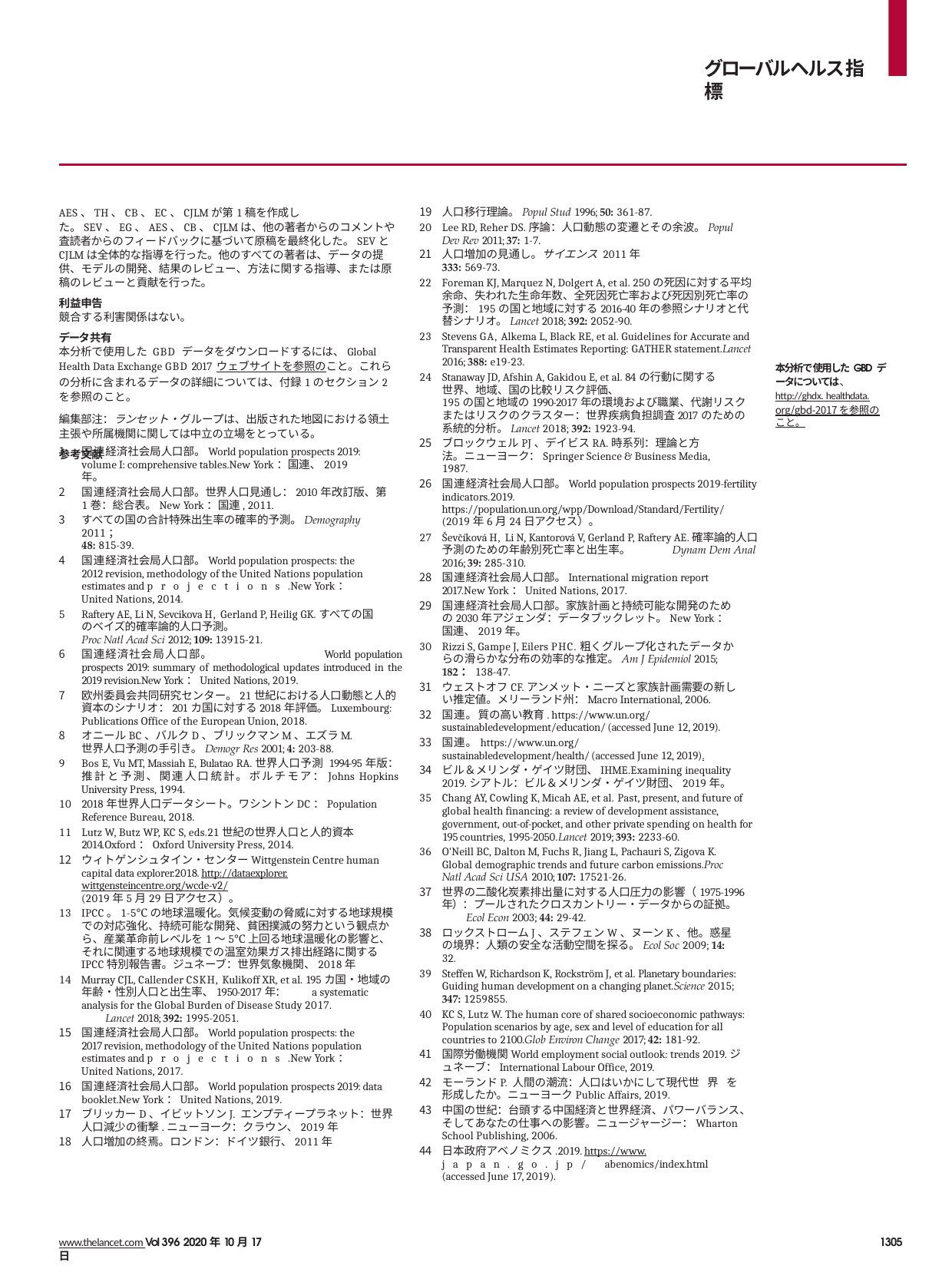

グローバルヘルス指標

人口移行理論。Popul Stud 1996; 50: 361-87.
Lee RD, Reher DS.序論：人口動態の変遷とその余波。Popul Dev Rev 2011; 37: 1-7.
人口増加の見通し。サイエンス 2011年
333: 569-73.
Foreman KJ, Marquez N, Dolgert A, et al. 250の死因に対する平均余命、失われた生命年数、全死因死亡率および死因別死亡率の予測：195の国と地域に対する2016-40年の参照シナリオと代替シナリオ。Lancet 2018; 392: 2052-90.
Stevens GA, Alkema L, Black RE, et al. Guidelines for Accurate and Transparent Health Estimates Reporting: GATHER statement.Lancet 2016; 388: e19-23.
Stanaway JD, Afshin A, Gakidou E, et al. 84の行動に関する世界、地域、国の比較リスク評価、
195の国と地域の1990-2017年の環境および職業、代謝リスクまたはリスクのクラスター：世界疾病負担調査2017のための系統的分析。Lancet 2018; 392: 1923-94.
ブロックウェルPJ、デイビスRA.時系列：理論と方法。ニューヨーク：Springer Science & Business Media, 1987.
国連経済社会局人口部。World population prospects 2019-fertility indicators.2019. https://population.un.org/wpp/Download/Standard/Fertility/
(2019年6月24日アクセス）。
Ševčíková H, Li N, Kantorová V, Gerland P, Raftery AE.確率論的人口予測のための年齢別死亡率と出生率。 	Dynam Dem Anal 2016; 39: 285-310.
国連経済社会局人口部。International migration report 2017.New York：United Nations, 2017.
国連経済社会局人口部。家族計画と持続可能な開発のための2030年アジェンダ：データブックレット。New York：国連、2019年。
Rizzi S, Gampe J, Eilers PHC.粗くグループ化されたデータからの滑らかな分布の効率的な推定。Am J Epidemiol 2015; 182：138-47.
ウェストオフCF.アンメット・ニーズと家族計画需要の新しい推定値。メリーランド州：Macro International, 2006.
国連。質の高い教育. https://www.un.org/ sustainabledevelopment/education/ (accessed June 12, 2019).
国連。https://www.un.org/ sustainabledevelopment/health/ (accessed June 12, 2019).
ビル＆メリンダ・ゲイツ財団、IHME.Examining inequality 2019.シアトル：ビル＆メリンダ・ゲイツ財団、2019年。
Chang AY, Cowling K, Micah AE, et al. Past, present, and future of global health financing: a review of development assistance, government, out-of-pocket, and other private spending on health for 195 countries, 1995-2050.Lancet 2019; 393: 2233-60.
O'Neill BC, Dalton M, Fuchs R, Jiang L, Pachauri S, Zigova K. Global demographic trends and future carbon emissions.Proc Natl Acad Sci USA 2010; 107: 17521-26.
世界の二酸化炭素排出量に対する人口圧力の影響（1975-1996年）：プールされたクロスカントリー・データからの証拠。 	Ecol Econ 2003; 44: 29-42.
ロックストロームJ、ステフェンW、ヌーンK、他。惑星の境界：人類の安全な活動空間を探る。Ecol Soc 2009; 14: 32.
Steffen W, Richardson K, Rockström J, et al. Planetary boundaries: Guiding human development on a changing planet.Science 2015; 347: 1259855.
KC S, Lutz W. The human core of shared socioeconomic pathways: Population scenarios by age, sex and level of education for all countries to 2100.Glob Environ Change 2017; 42: 181-92.
国際労働機関World employment social outlook: trends 2019.ジュネーブ：International Labour Office, 2019.
モーランドP. 人間の潮流：人口はいかにして現代世界を形成したか。ニューヨークPublic Affairs, 2019.
中国の世紀：台頭する中国経済と世界経済、パワーバランス、そしてあなたの仕事への影響。ニュージャージー：Wharton School Publishing, 2006.
日本政府アベノミクス.2019. https://www.japan.go.jp/ abenomics/index.html (accessed June 17, 2019).
AES、TH、CB、EC、CJLMが第1稿を作成した。SEV、EG、AES、CB、CJLMは、他の著者からのコメントや査読者からのフィードバックに基づいて原稿を最終化した。SEVとCJLMは全体的な指導を行った。他のすべての著者は、データの提供、モデルの開発、結果のレビュー、方法に関する指導、または原稿のレビューと貢献を行った。
利益申告
競合する利害関係はない。
データ共有
本分析で使用した GBD データをダウンロードするには、Global Health Data Exchange GBD 2017 ウェブサイトを参照のこと。これらの分析に含まれるデータの詳細については、付録1のセクション2を参照のこと。
編集部注：ランセット・グループは、出版された地図における領土主張や所属機関に関しては中立の立場をとっている。
参考文献
本分析で使用した GBD データについては、http://ghdx. healthdata.org/gbd-2017 を参照のこと。
国連経済社会局人口部。World population prospects 2019: volume I: comprehensive tables.New York：国連、2019年。
国連経済社会局人口部。世界人口見通し：2010年改訂版、第1巻：総合表。New York：国連, 2011.
すべての国の合計特殊出生率の確率的予測。Demography 2011；
48: 815-39.
国連経済社会局人口部。World population prospects: the 2012 revision, methodology of the United Nations population estimates and projections.New York：United Nations, 2014.
Raftery AE, Li N, Sevcikova H, Gerland P, Heilig GK.すべての国のベイズ的確率論的人口予測。
Proc Natl Acad Sci 2012; 109: 13915-21.
国連経済社会局人口部。 	World population prospects 2019: summary of methodological updates introduced in the 2019 revision.New York：United Nations, 2019.
欧州委員会共同研究センター。21世紀における人口動態と人的資本のシナリオ：201カ国に対する2018年評価。Luxembourg: Publications Office of the European Union, 2018.
オニールBC、バルクD、ブリックマンM、エズラM. 世界人口予測の手引き。Demogr Res 2001; 4: 203-88.
Bos E, Vu MT, Massiah E, Bulatao RA.世界人口予測 1994-95年版：推計と予測、関連人口統計。ボルチモア：Johns Hopkins University Press, 1994.
2018年世界人口データシート。ワシントンDC：Population Reference Bureau, 2018.
Lutz W, Butz WP, KC S, eds.21世紀の世界人口と人的資本2014.Oxford：Oxford University Press, 2014.
ウィトゲンシュタイン・センターWittgenstein Centre human capital data explorer.2018. http://dataexplorer.wittgensteincentre.org/wcde-v2/
(2019年5月29日アクセス）。
IPCC。1-5℃の地球温暖化。気候変動の脅威に対する地球規模での対応強化、持続可能な開発、貧困撲滅の努力という観点から、産業革命前レベルを1～5℃上回る地球温暖化の影響と、それに関連する地球規模での温室効果ガス排出経路に関するIPCC特別報告書。ジュネーブ：世界気象機関、2018年
Murray CJL, Callender CSKH, Kulikoff XR, et al. 195カ国・地域の年齢・性別人口と出生率、1950-2017年： 	a systematic analysis for the Global Burden of Disease Study 2017. 	Lancet 2018; 392: 1995-2051.
国連経済社会局人口部。World population prospects: the 2017 revision, methodology of the United Nations population estimates and projections.New York：United Nations, 2017.
国連経済社会局人口部。World population prospects 2019: data booklet.New York：United Nations, 2019.
ブリッカーD、イビットソンJ. エンプティープラネット：世界人口減少の衝撃.ニューヨーク：クラウン、2019年
人口増加の終焉。ロンドン：ドイツ銀行、2011年
www.thelancet.com Vol 396 2020年10月17日
1305